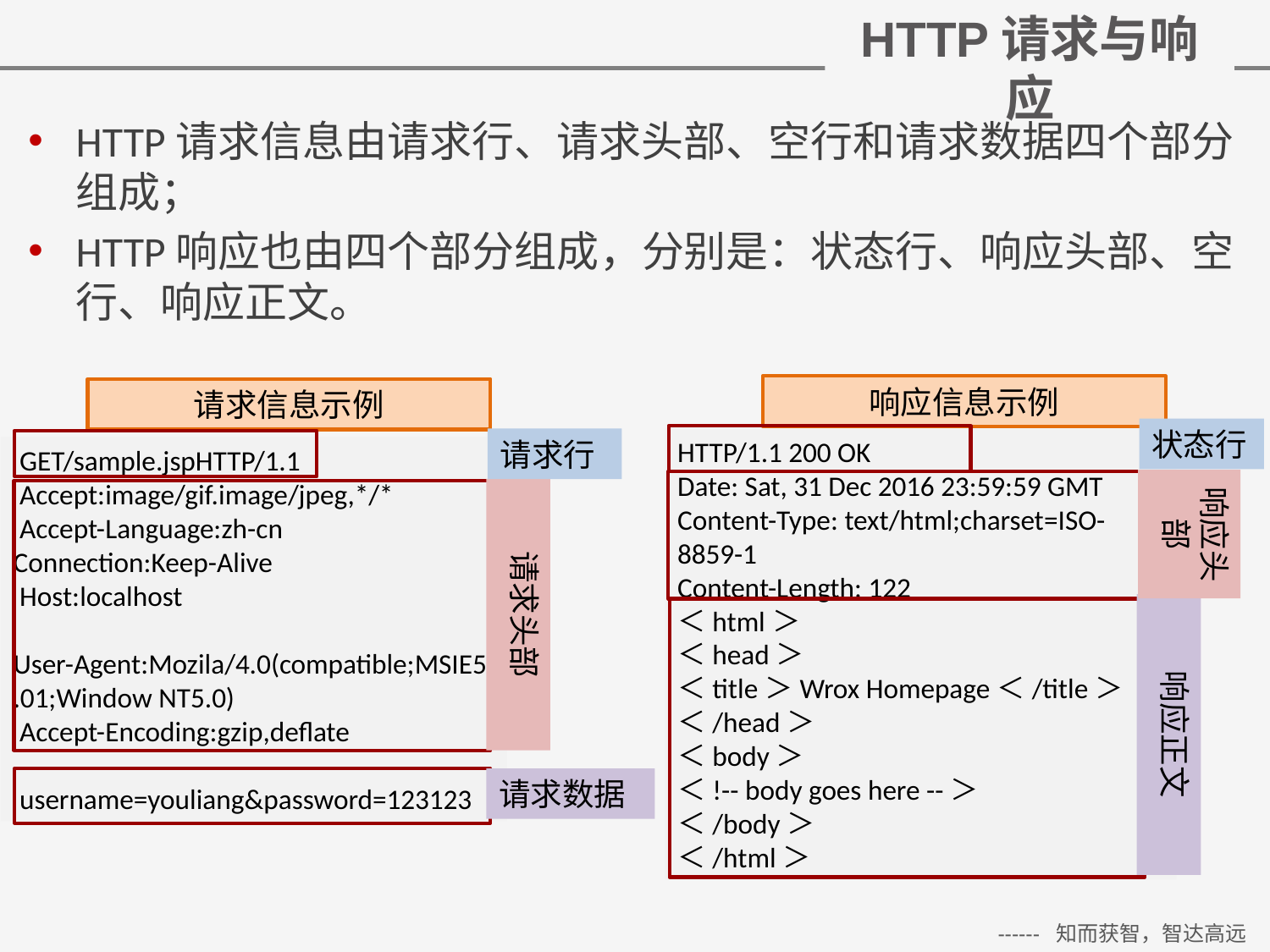

# HTTP请求与响应
HTTP请求信息由请求行、请求头部、空行和请求数据四个部分组成；
HTTP响应也由四个部分组成，分别是：状态行、响应头部、空行、响应正文。
响应信息示例
请求信息示例
状态行

HTTP/1.1 200 OK
Date: Sat, 31 Dec 2016 23:59:59 GMT
Content-Type: text/html;charset=ISO-8859-1
Content-Length: 122
＜html＞
＜head＞
＜title＞Wrox Homepage＜/title＞
＜/head＞
＜body＞
＜!-- body goes here --＞
＜/body＞
＜/html＞
请求行

 GET/sample.jspHTTP/1.1
 Accept:image/gif.image/jpeg,*/*
 Accept-Language:zh-cn
Connection:Keep-Alive
 Host:localhost
 User-Agent:Mozila/4.0(compatible;MSIE5.01;Window NT5.0)
 Accept-Encoding:gzip,deflate

 username=youliang&password=123123
响应头部

请求头部

响应正文

请求数据